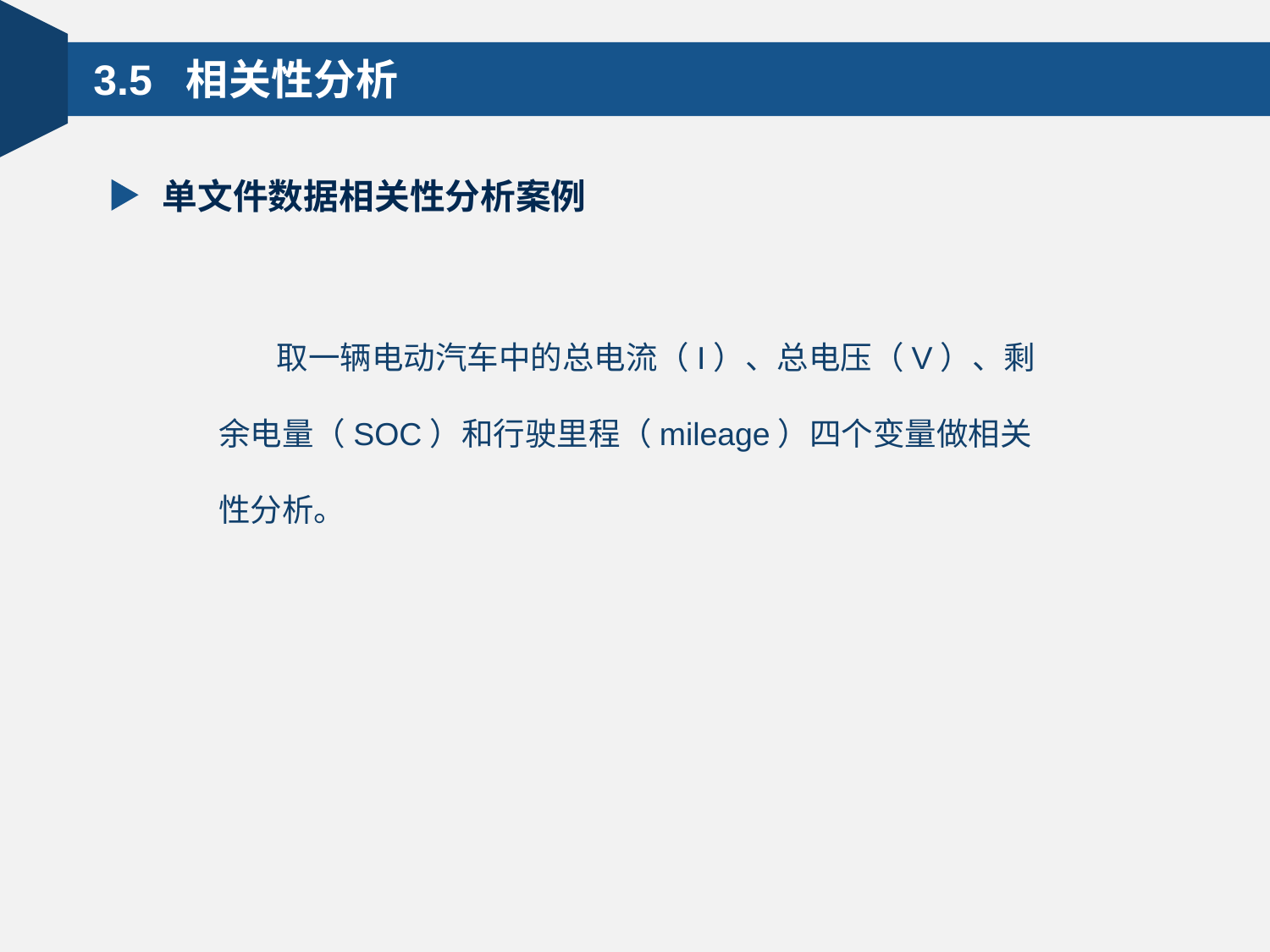

3.5  相关性分析
单文件数据相关性分析案例

       取一辆电动汽车中的总电流（I）、总电压（V）、剩余电量（SOC）和行驶里程（mileage）四个变量做相关性分析。